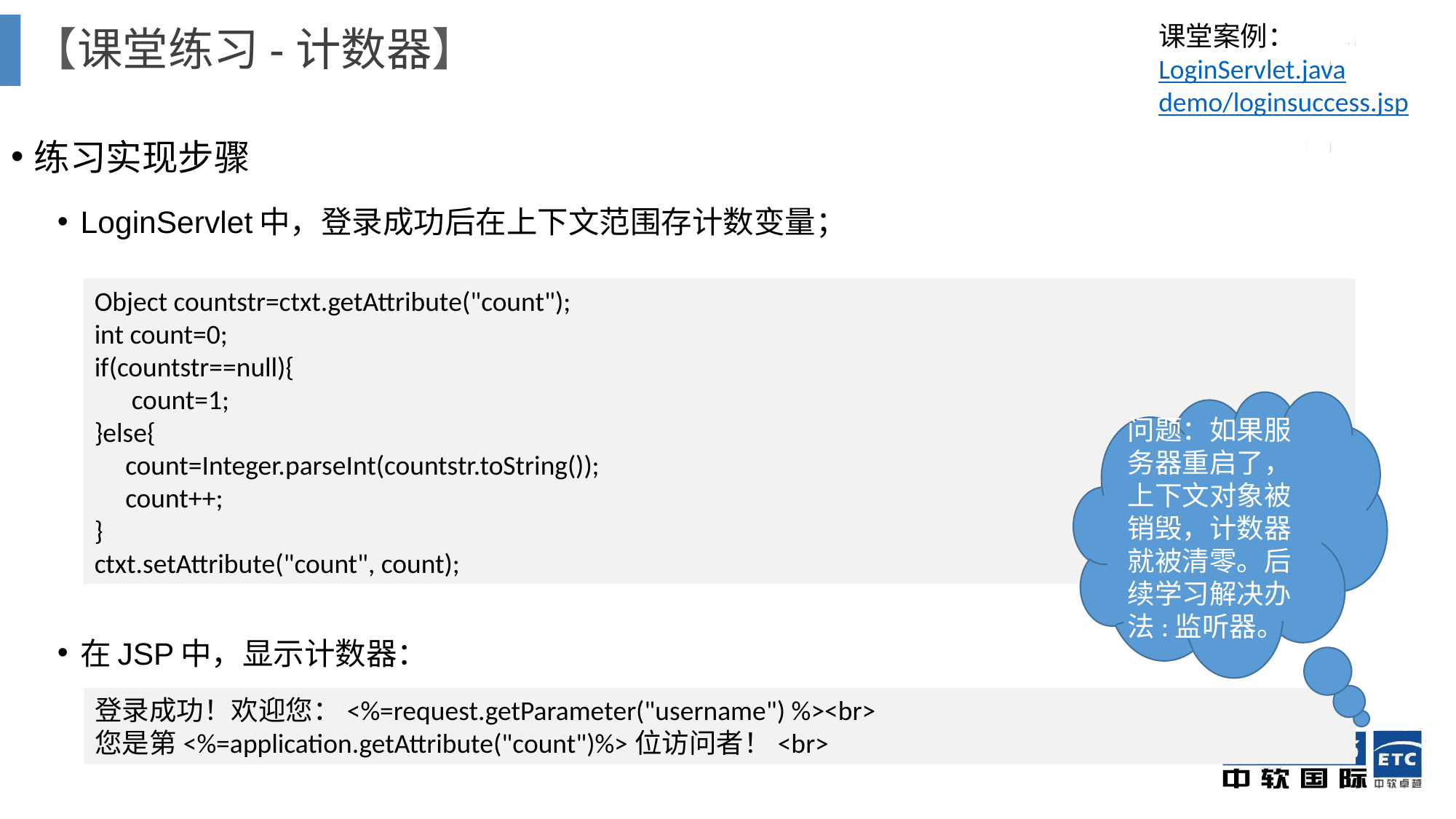

# 【课堂练习-计数器】
课堂案例：LoginServlet.java
demo/loginsuccess.jsp
练习实现步骤
LoginServlet中，登录成功后在上下文范围存计数变量；

在JSP中，显示计数器：

Object countstr=ctxt.getAttribute("count");
int count=0;
if(countstr==null){
      count=1;
}else{
     count=Integer.parseInt(countstr.toString());
     count++;
}
ctxt.setAttribute("count", count);
问题：如果服务器重启了，上下文对象被销毁，计数器就被清零。后续学习解决办法:监听器。
登录成功！欢迎您：<%=request.getParameter("username") %><br>
您是第<%=application.getAttribute("count")%>位访问者！<br>